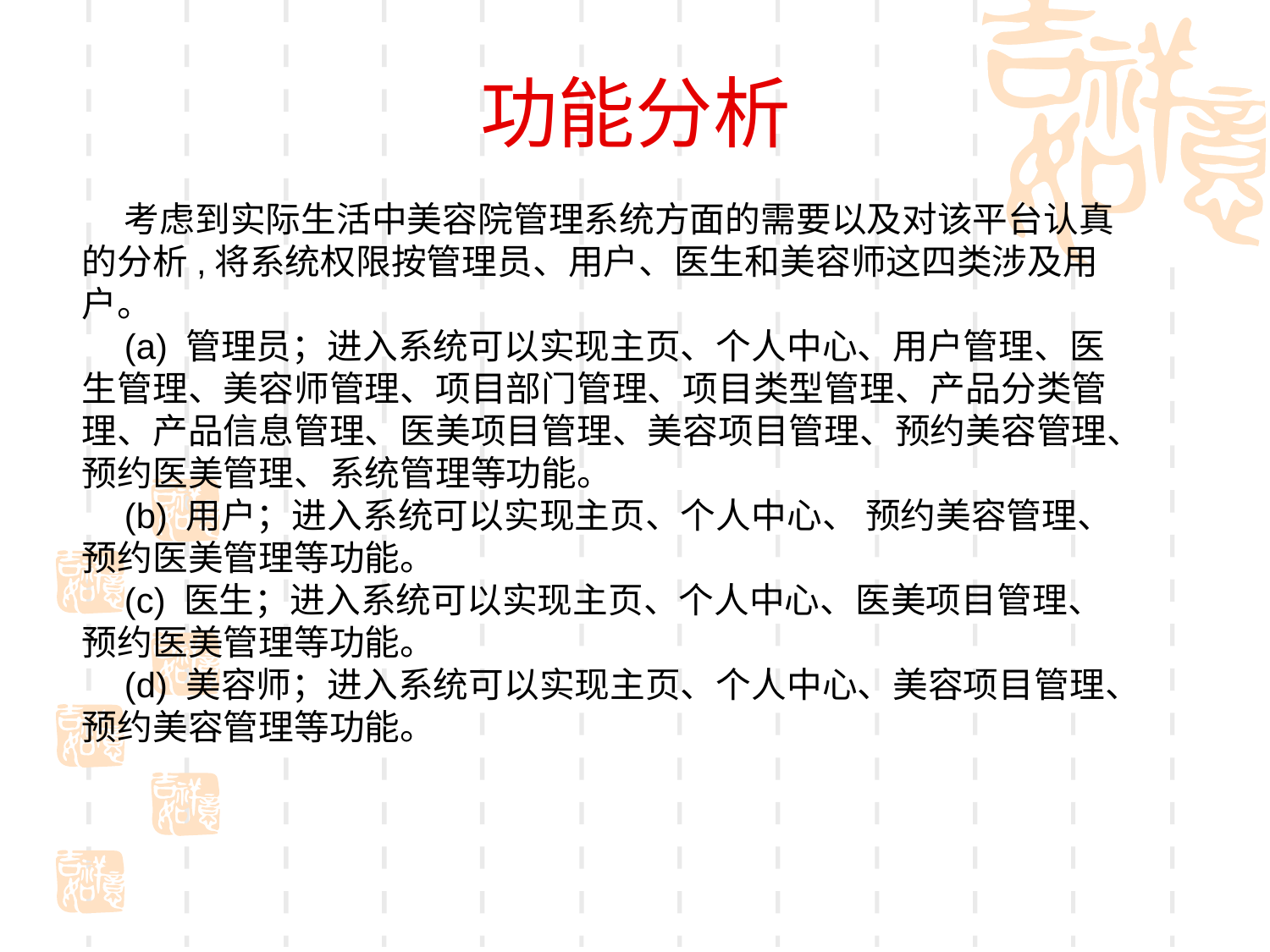

# 功能分析
考虑到实际生活中美容院管理系统方面的需要以及对该平台认真的分析,将系统权限按管理员、用户、医生和美容师这四类涉及用户。
(a) 管理员；进入系统可以实现主页、个人中心、用户管理、医生管理、美容师管理、项目部门管理、项目类型管理、产品分类管理、产品信息管理、医美项目管理、美容项目管理、预约美容管理、预约医美管理、系统管理等功能。
(b) 用户；进入系统可以实现主页、个人中心、 预约美容管理、预约医美管理等功能。
(c) 医生；进入系统可以实现主页、个人中心、医美项目管理、预约医美管理等功能。
(d) 美容师；进入系统可以实现主页、个人中心、美容项目管理、预约美容管理等功能。